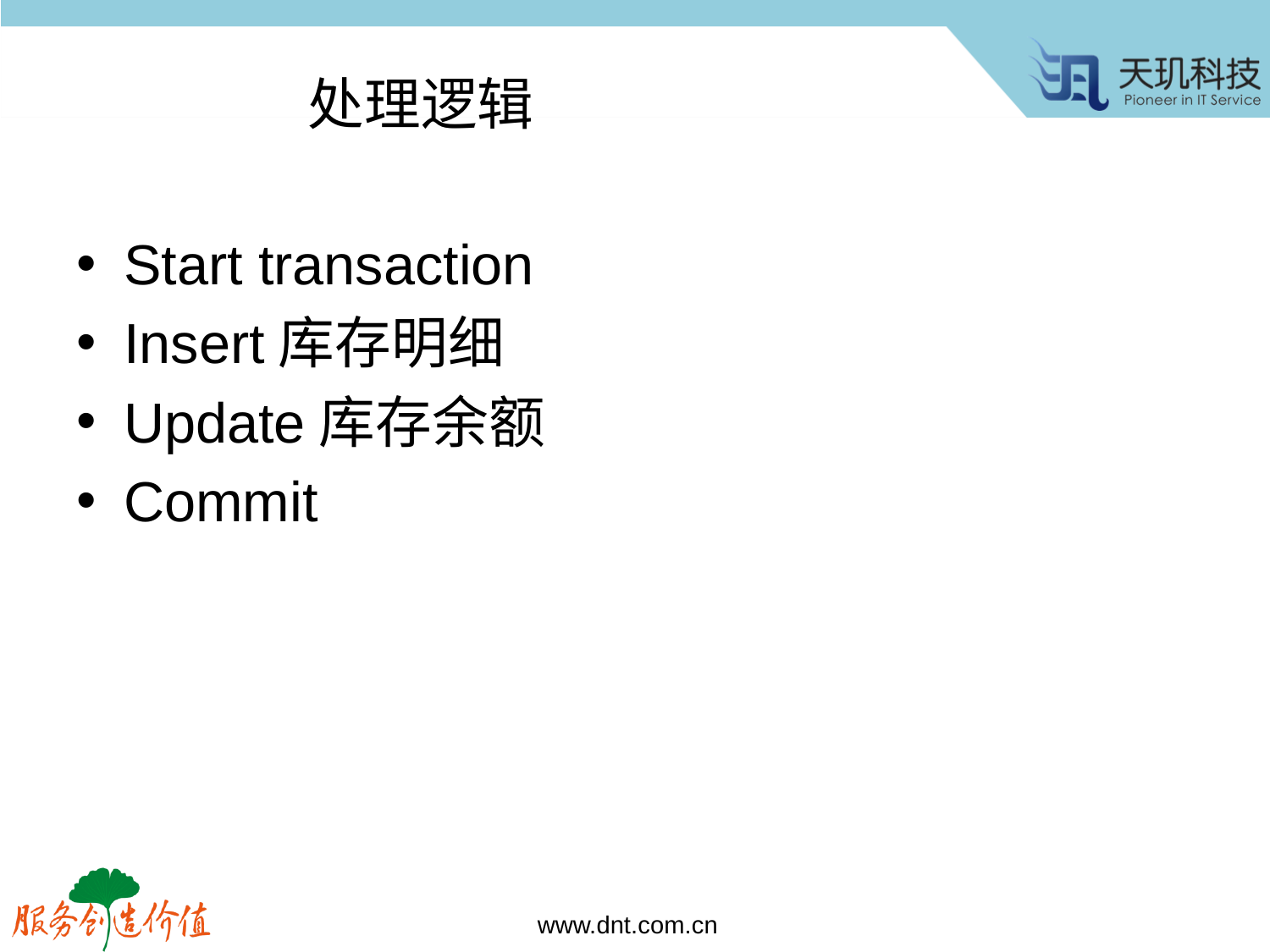

# 处理逻辑
Start transaction
Insert库存明细
Update库存余额
Commit